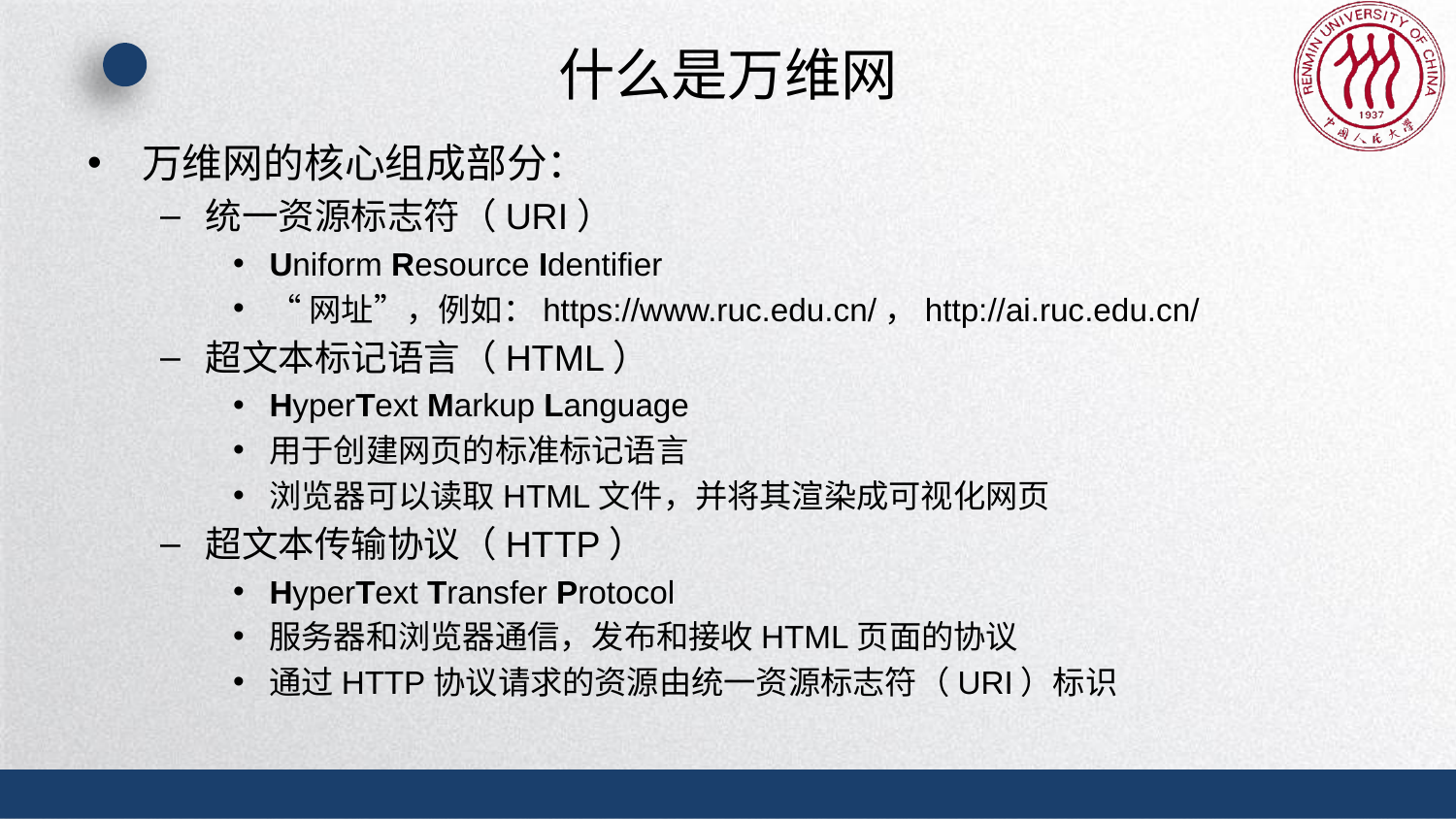

# 什么是万维网
万维网的核心组成部分：
统一资源标志符（URI）
Uniform Resource Identifier
“网址”，例如：https://www.ruc.edu.cn/，http://ai.ruc.edu.cn/
超文本标记语言（HTML）
HyperText Markup Language
用于创建网页的标准标记语言
浏览器可以读取HTML文件，并将其渲染成可视化网页
超文本传输协议（HTTP）
HyperText Transfer Protocol
服务器和浏览器通信，发布和接收HTML页面的协议
通过HTTP协议请求的资源由统一资源标志符（URI）标识